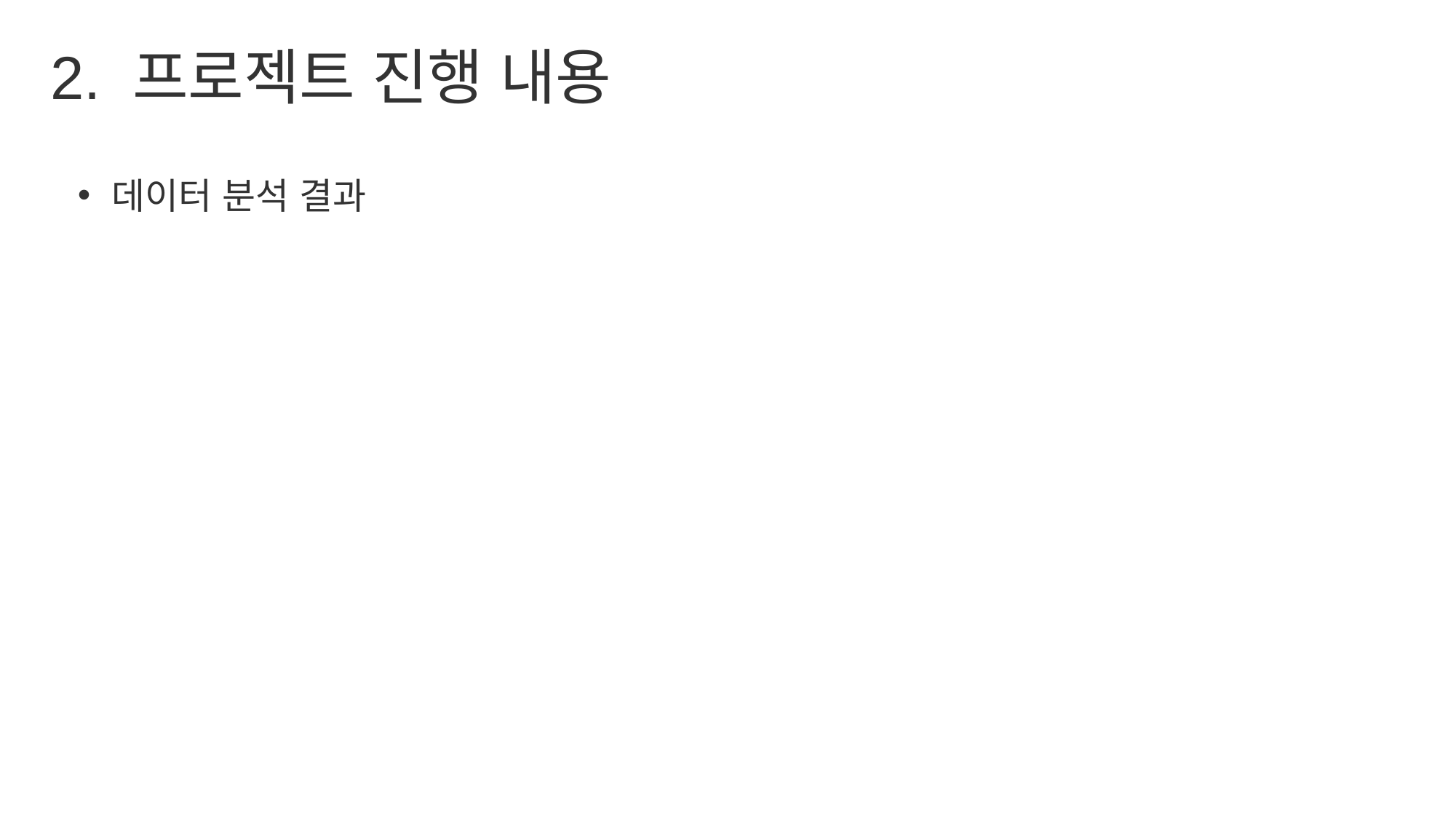

2. 프로젝트 진행 내용
데이터 분석 결과